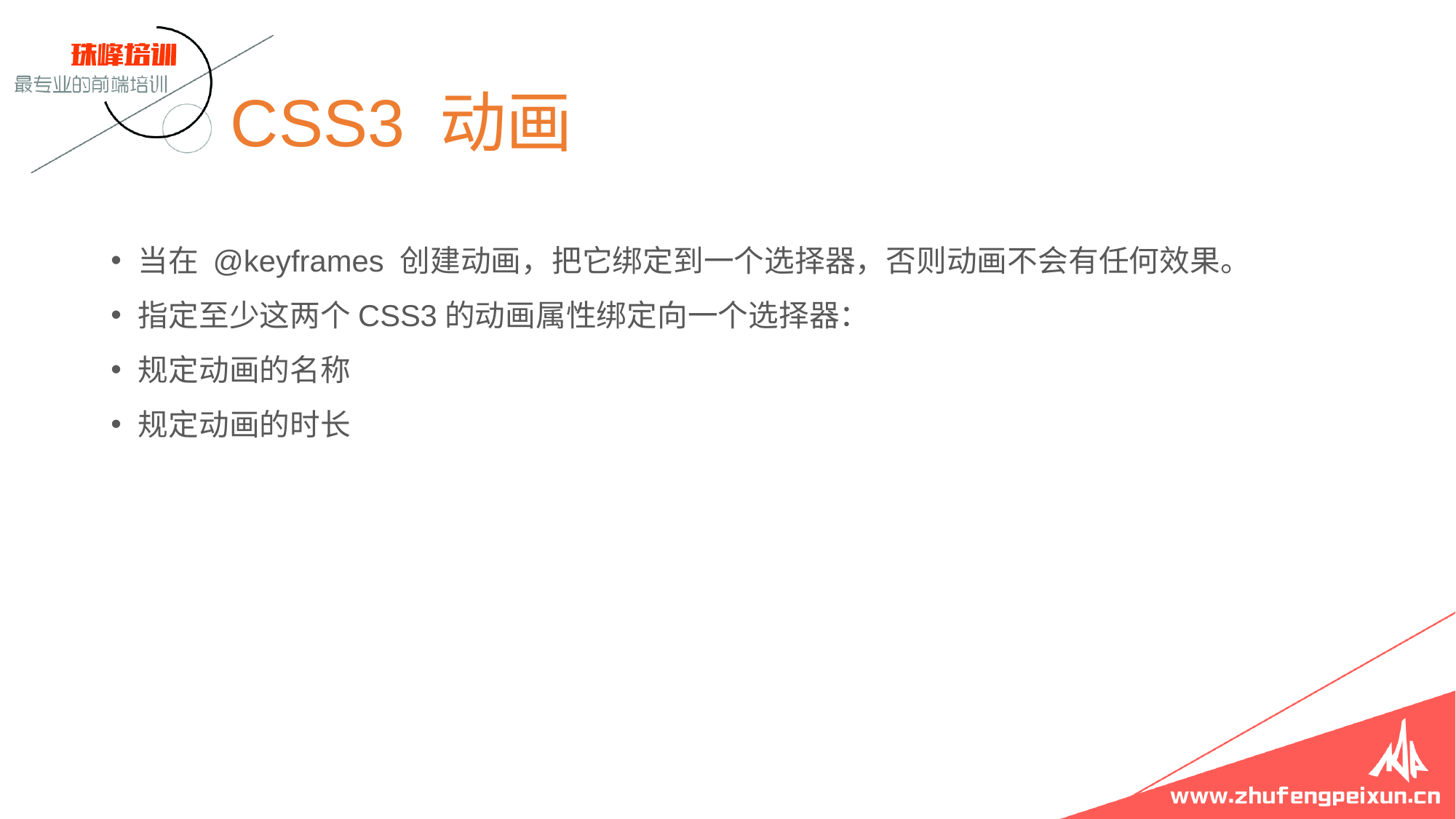

# CSS3 动画
当在 @keyframes 创建动画，把它绑定到一个选择器，否则动画不会有任何效果。
指定至少这两个CSS3的动画属性绑定向一个选择器：
规定动画的名称
规定动画的时长